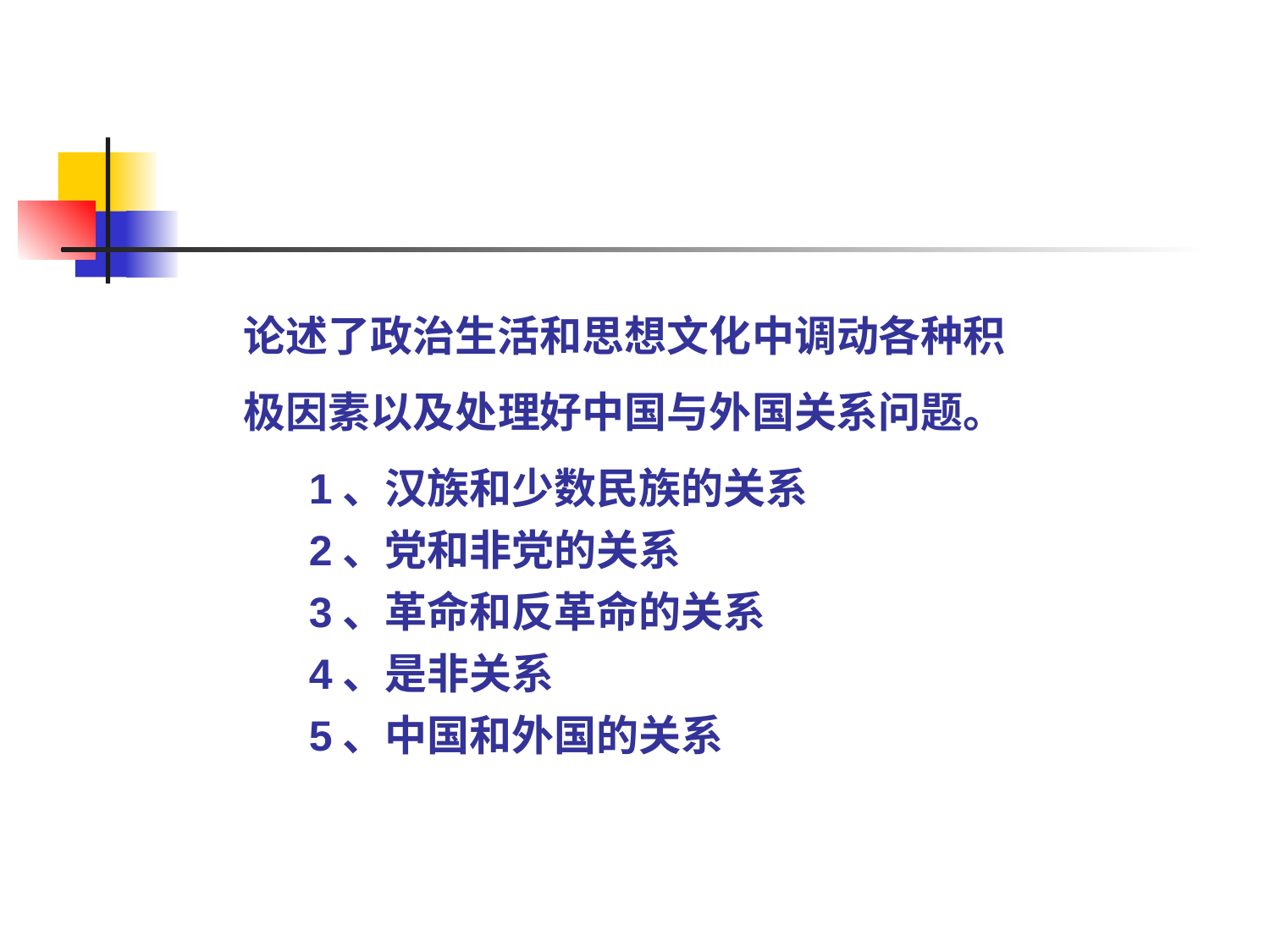

论述了政治生活和思想文化中调动各种积极因素以及处理好中国与外国关系问题。
1、汉族和少数民族的关系
2、党和非党的关系
3、革命和反革命的关系
4、是非关系
5、中国和外国的关系